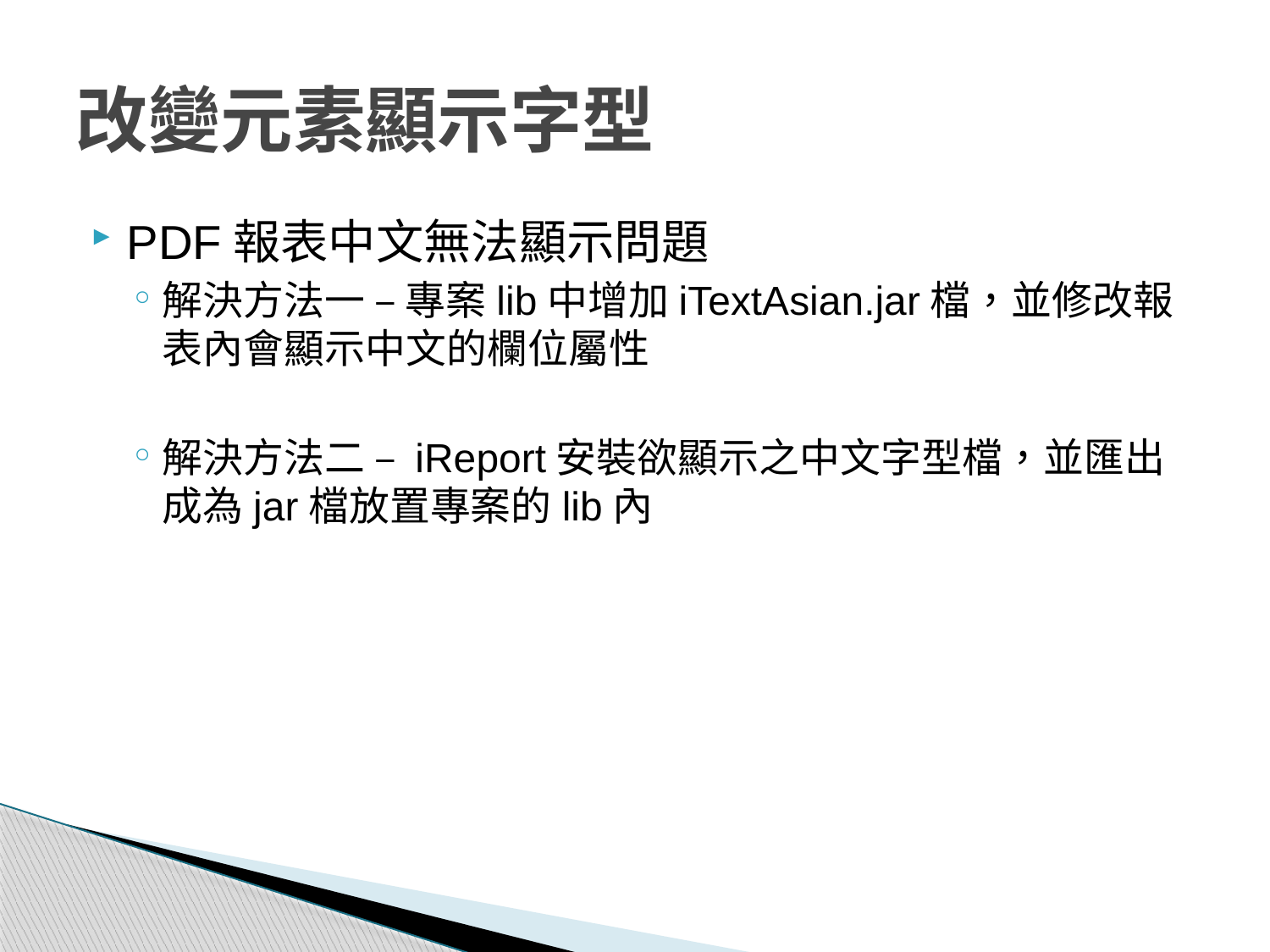

# 改變元素顯示字型
PDF報表中文無法顯示問題
解決方法一 – 專案lib中增加iTextAsian.jar檔，並修改報表內會顯示中文的欄位屬性

解決方法二 – iReport安裝欲顯示之中文字型檔，並匯出成為jar檔放置專案的lib內